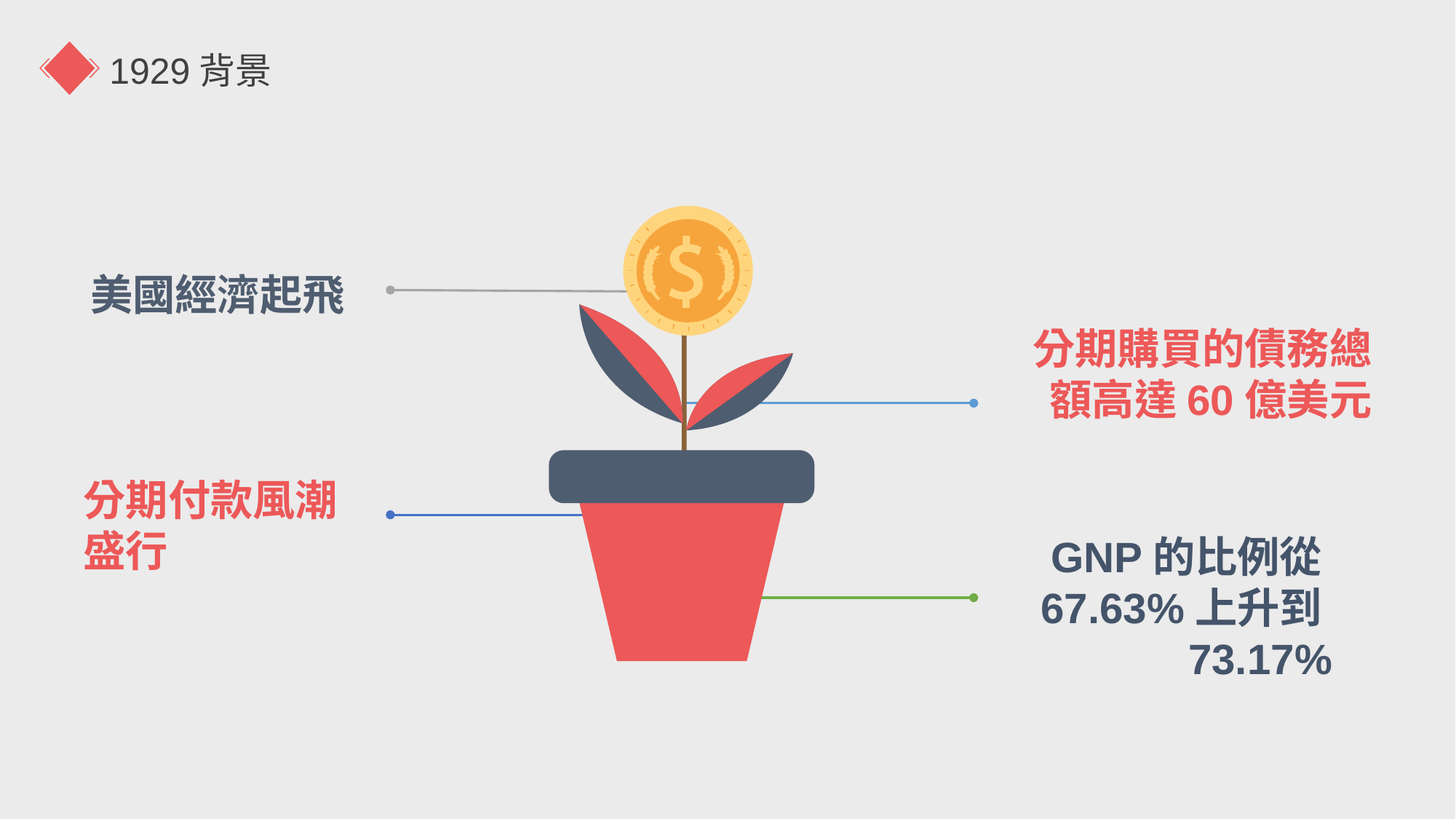

1929背景

美國經濟起飛

分期購買的債務總額高達60億美元

分期付款風潮盛行

GNP的比例從67.63%上升到73.17%